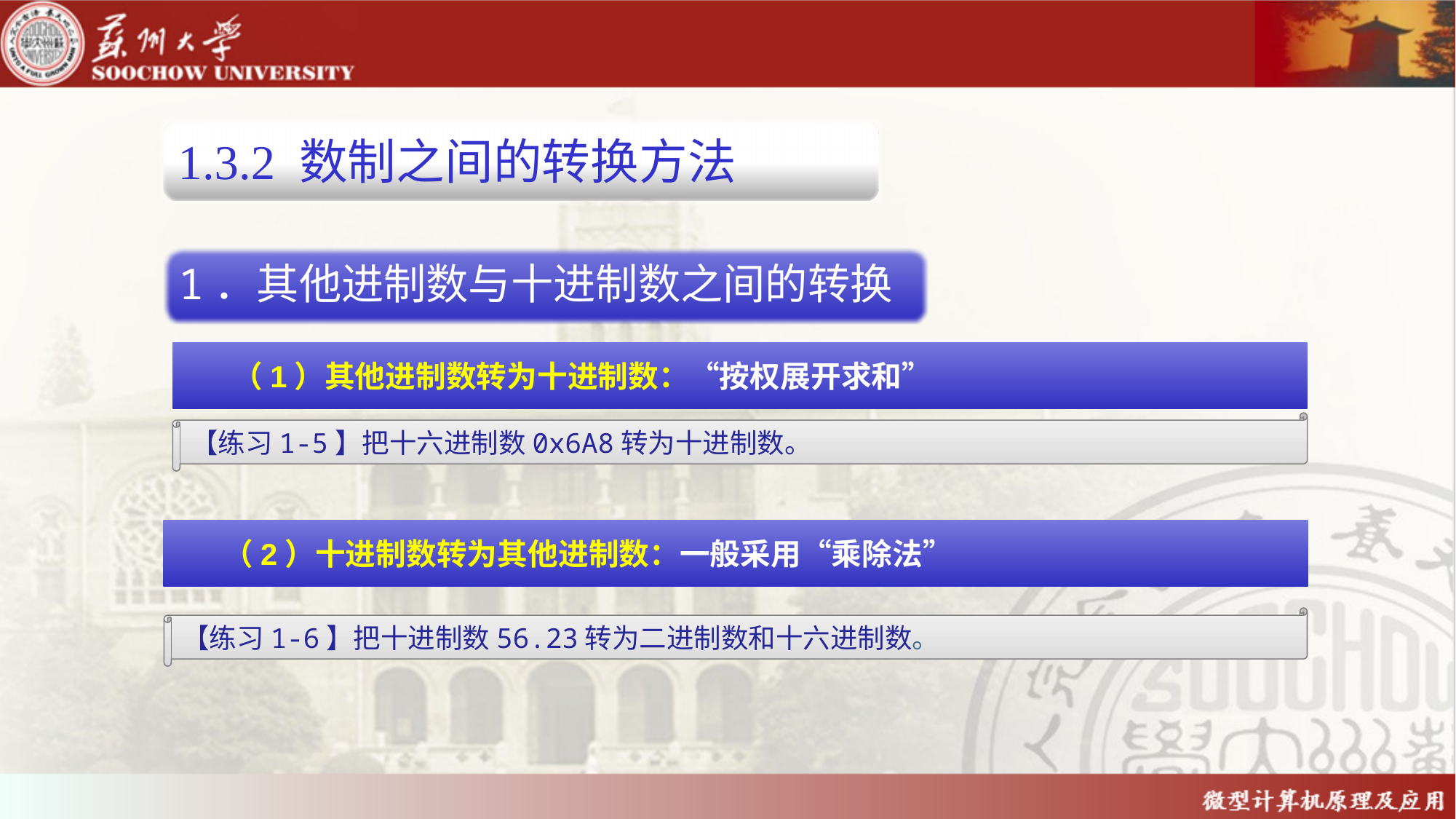

1.3.2 数制之间的转换方法

1．其他进制数与十进制数之间的转换

（1）其他进制数转为十进制数：“按权展开求和”
【练习1-5】把十六进制数0x6A8转为十进制数。
（2）十进制数转为其他进制数：一般采用“乘除法”
【练习1-6】把十进制数56.23转为二进制数和十六进制数。